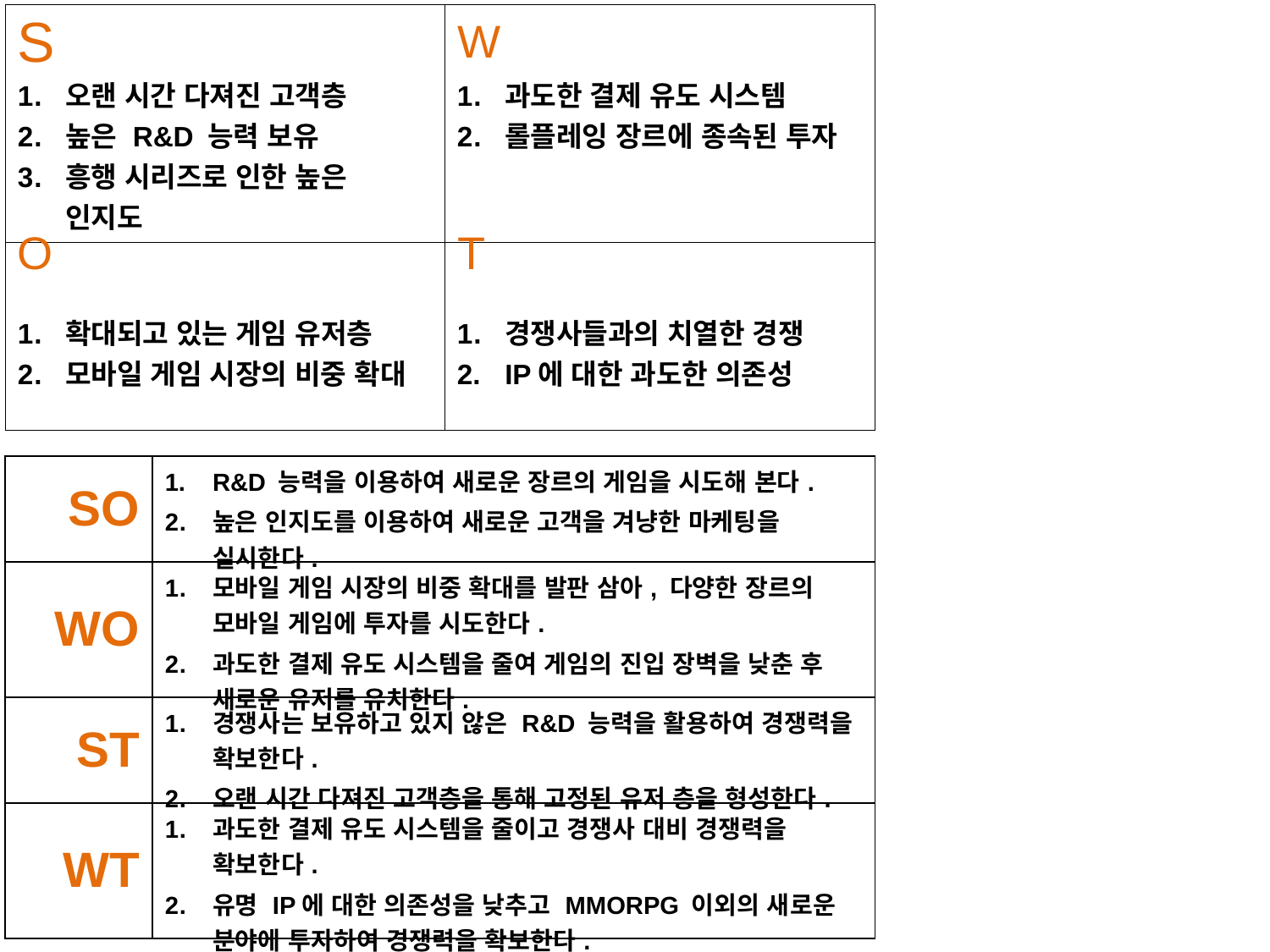

S
| 오랜 시간 다져진 고객층 높은 R&D 능력 보유 흥행 시리즈로 인한 높은 인지도 | 과도한 결제 유도 시스템 롤플레잉 장르에 종속된 투자 |
| --- | --- |
| 확대되고 있는 게임 유저층 모바일 게임 시장의 비중 확대 | 경쟁사들과의 치열한 경쟁 IP에 대한 과도한 의존성 |
W
O
T
| SO | R&D 능력을 이용하여 새로운 장르의 게임을 시도해 본다. 높은 인지도를 이용하여 새로운 고객을 겨냥한 마케팅을 실시한다. |
| --- | --- |
| WO | 모바일 게임 시장의 비중 확대를 발판 삼아, 다양한 장르의 모바일 게임에 투자를 시도한다. 과도한 결제 유도 시스템을 줄여 게임의 진입 장벽을 낮춘 후 새로운 유저를 유치한다. |
| ST | 경쟁사는 보유하고 있지 않은 R&D 능력을 활용하여 경쟁력을 확보한다. 오랜 시간 다져진 고객층을 통해 고정된 유저 층을 형성한다. |
| WT | 과도한 결제 유도 시스템을 줄이고 경쟁사 대비 경쟁력을 확보한다. 유명 IP에 대한 의존성을 낮추고 MMORPG 이외의 새로운 분야에 투자하여 경쟁력을 확보한다. |